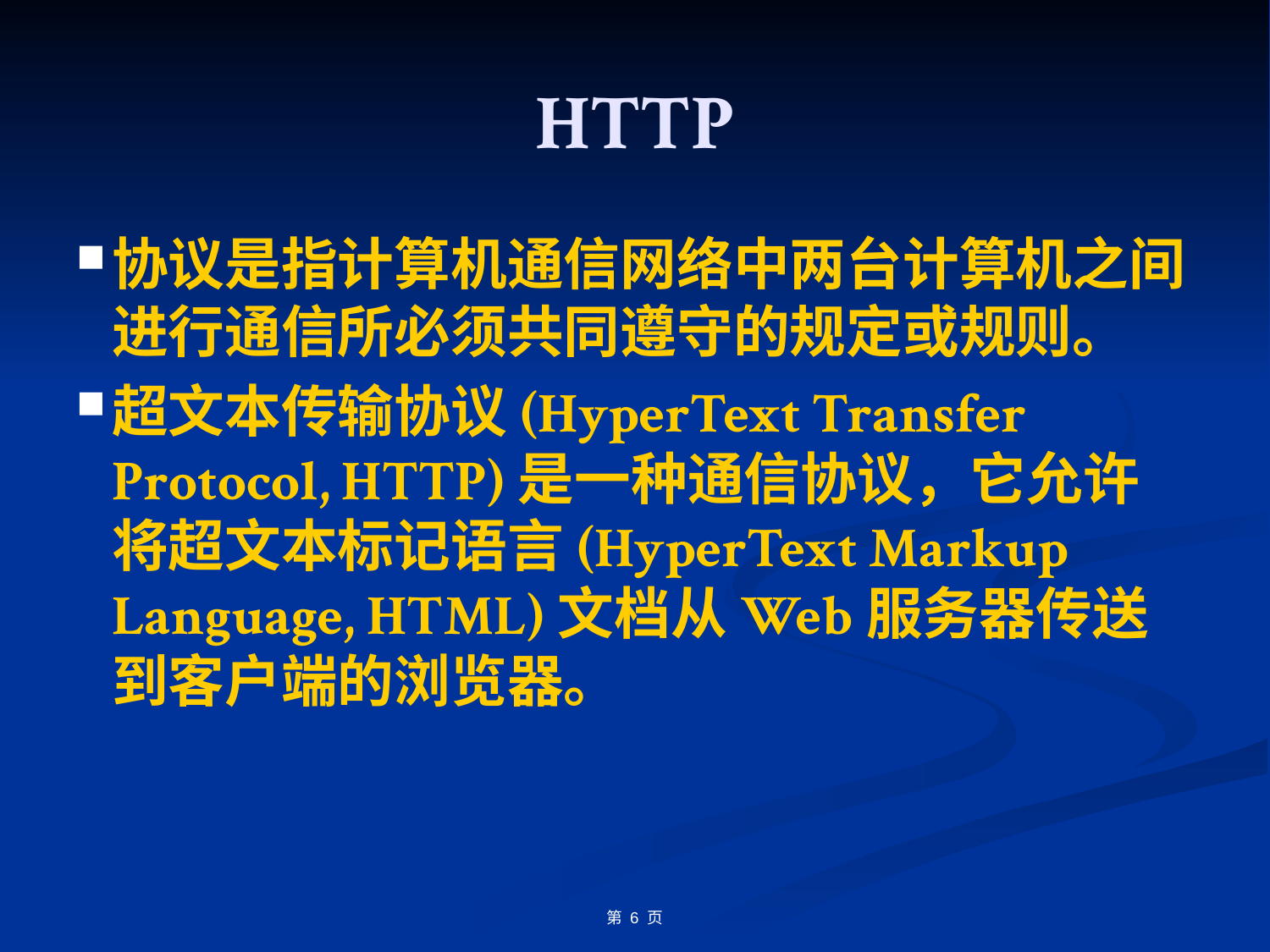

# HTTP
协议是指计算机通信网络中两台计算机之间进行通信所必须共同遵守的规定或规则。
超文本传输协议(HyperText Transfer Protocol, HTTP)是一种通信协议，它允许将超文本标记语言(HyperText Markup Language, HTML)文档从Web服务器传送到客户端的浏览器。

第 6 页